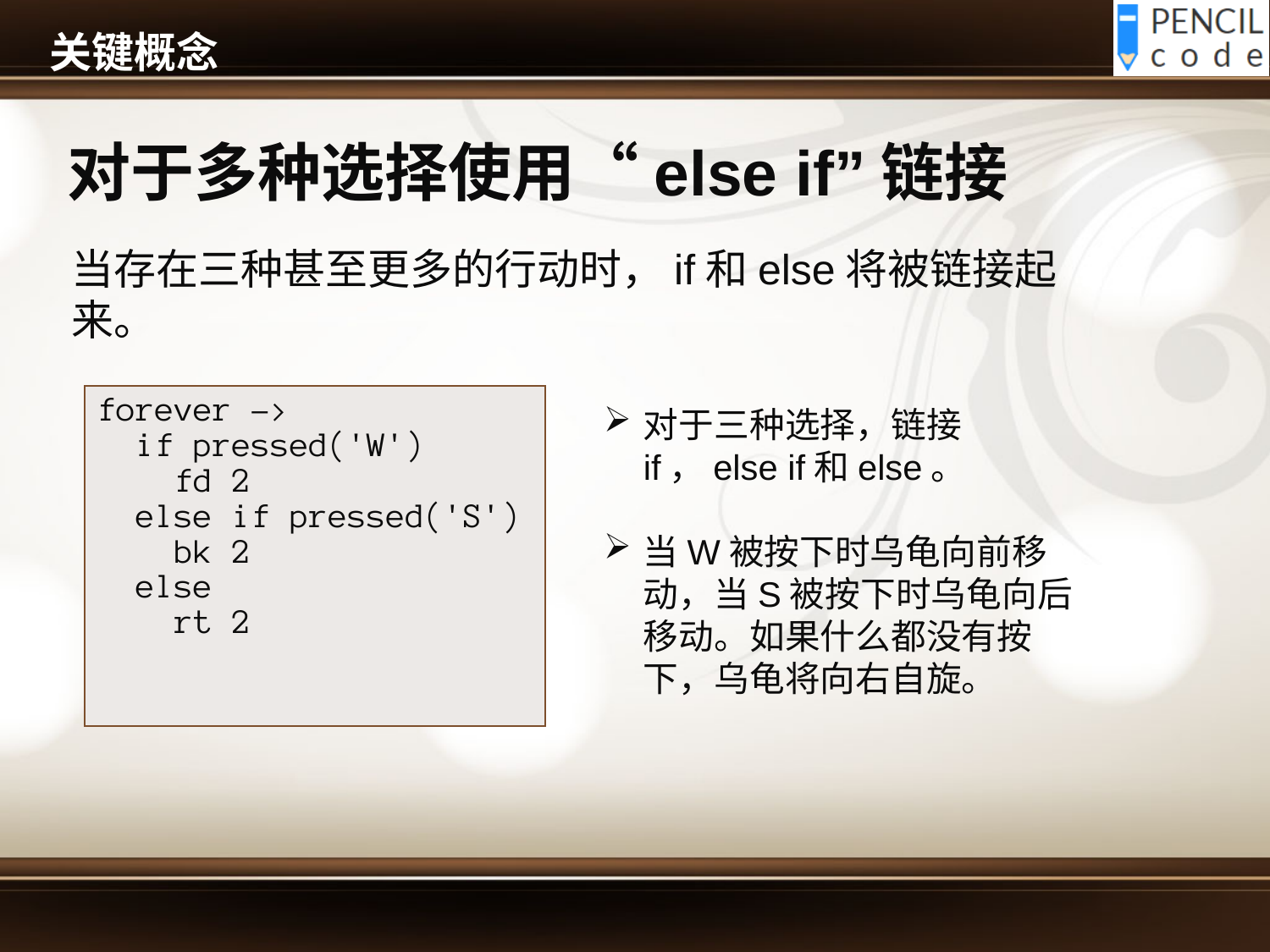

# 关键概念
对于多种选择使用“else if”链接
当存在三种甚至更多的行动时，if和else将被链接起来。
| forever -> if pressed('W') fd 2 else if pressed('S') bk 2 else rt 2 |
| --- |
对于三种选择，链接if，else if和else。

当W被按下时乌龟向前移动，当S被按下时乌龟向后移动。如果什么都没有按下，乌龟将向右自旋。